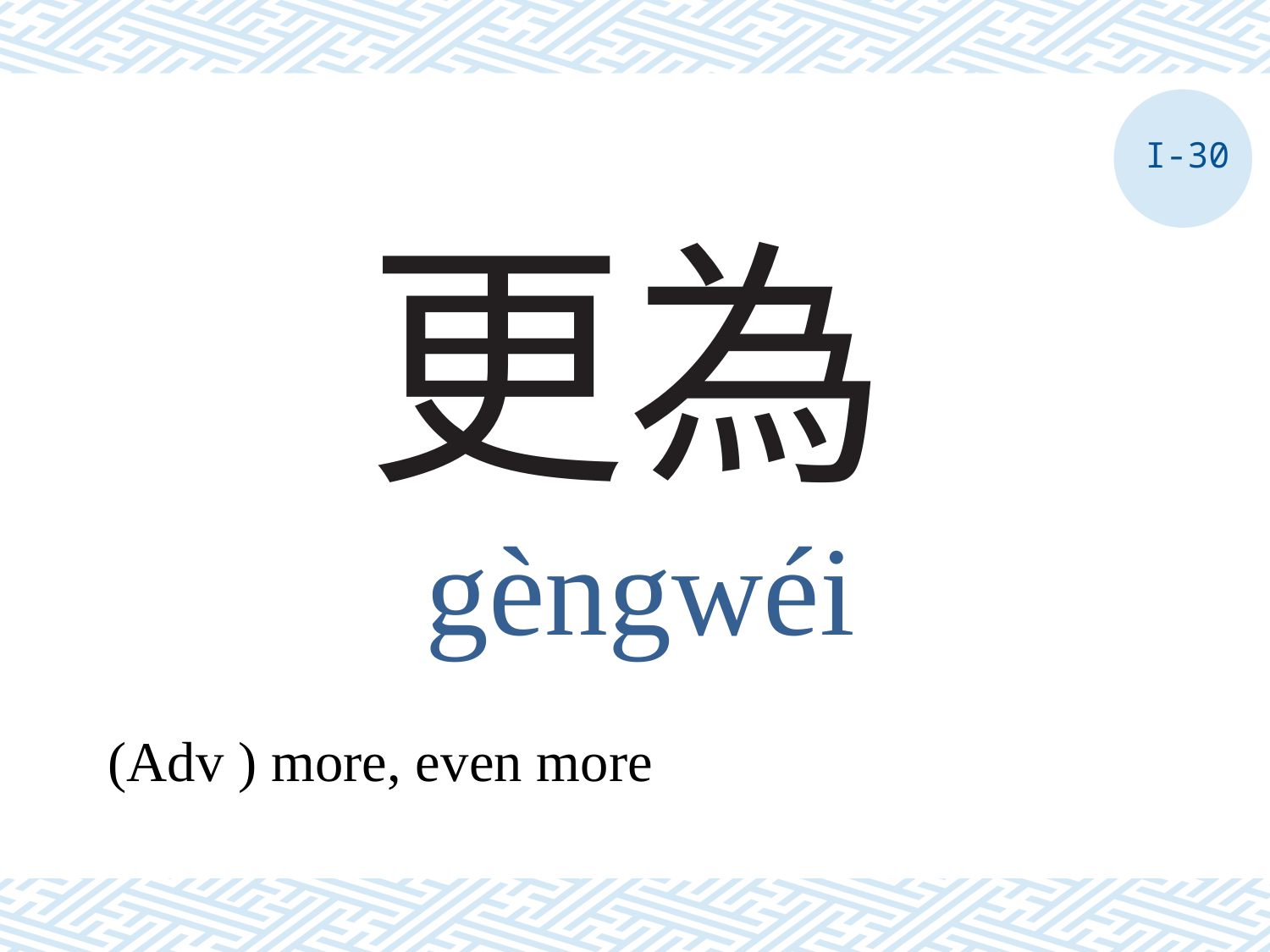

I-30

# 更為
gèngwéi
(Adv ) more, even more